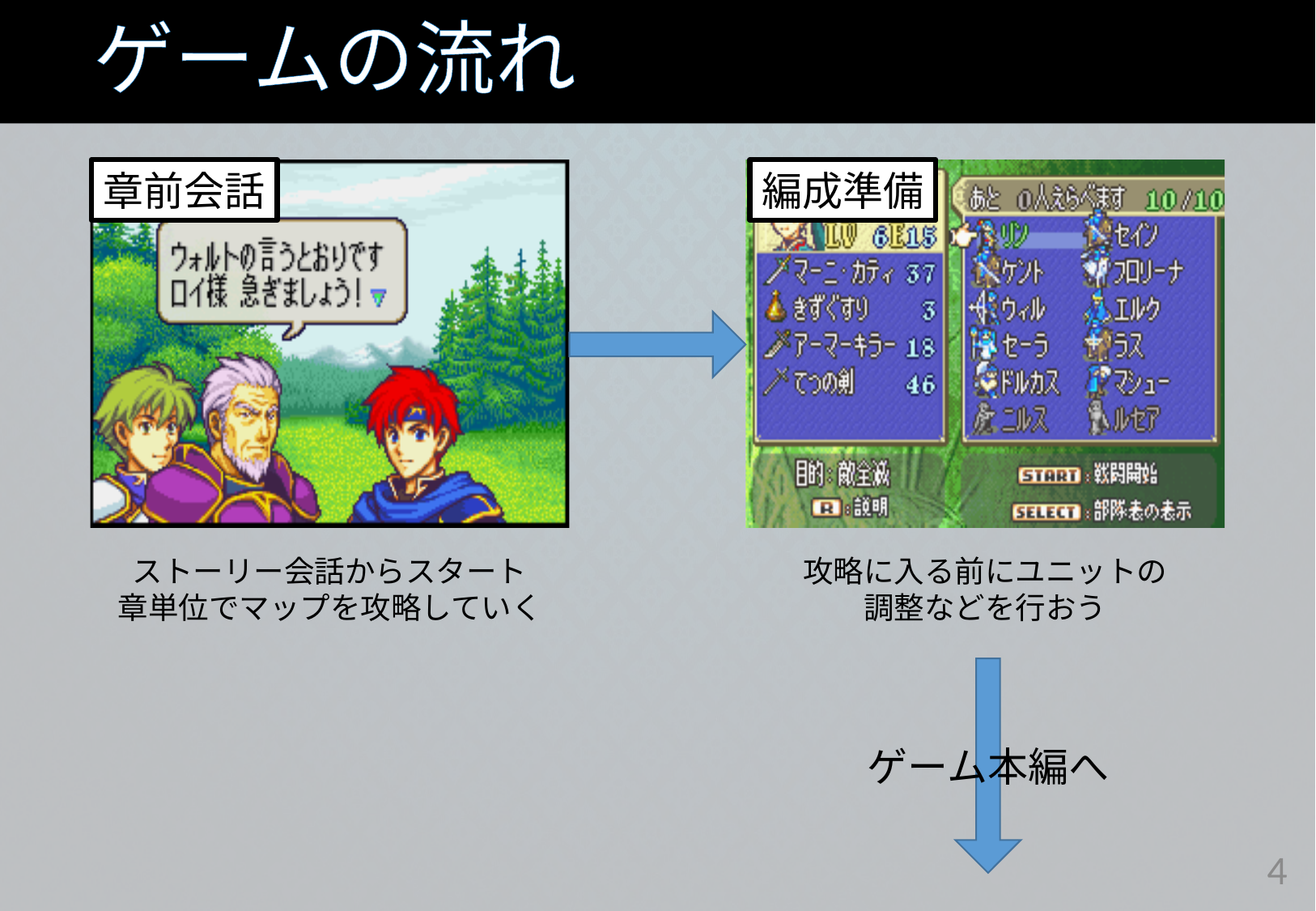

# ゲームの流れ

章前会話

編成準備

ストーリー会話からスタート
章単位でマップを攻略していく
攻略に入る前にユニットの
調整などを行おう

ゲーム本編へ
4